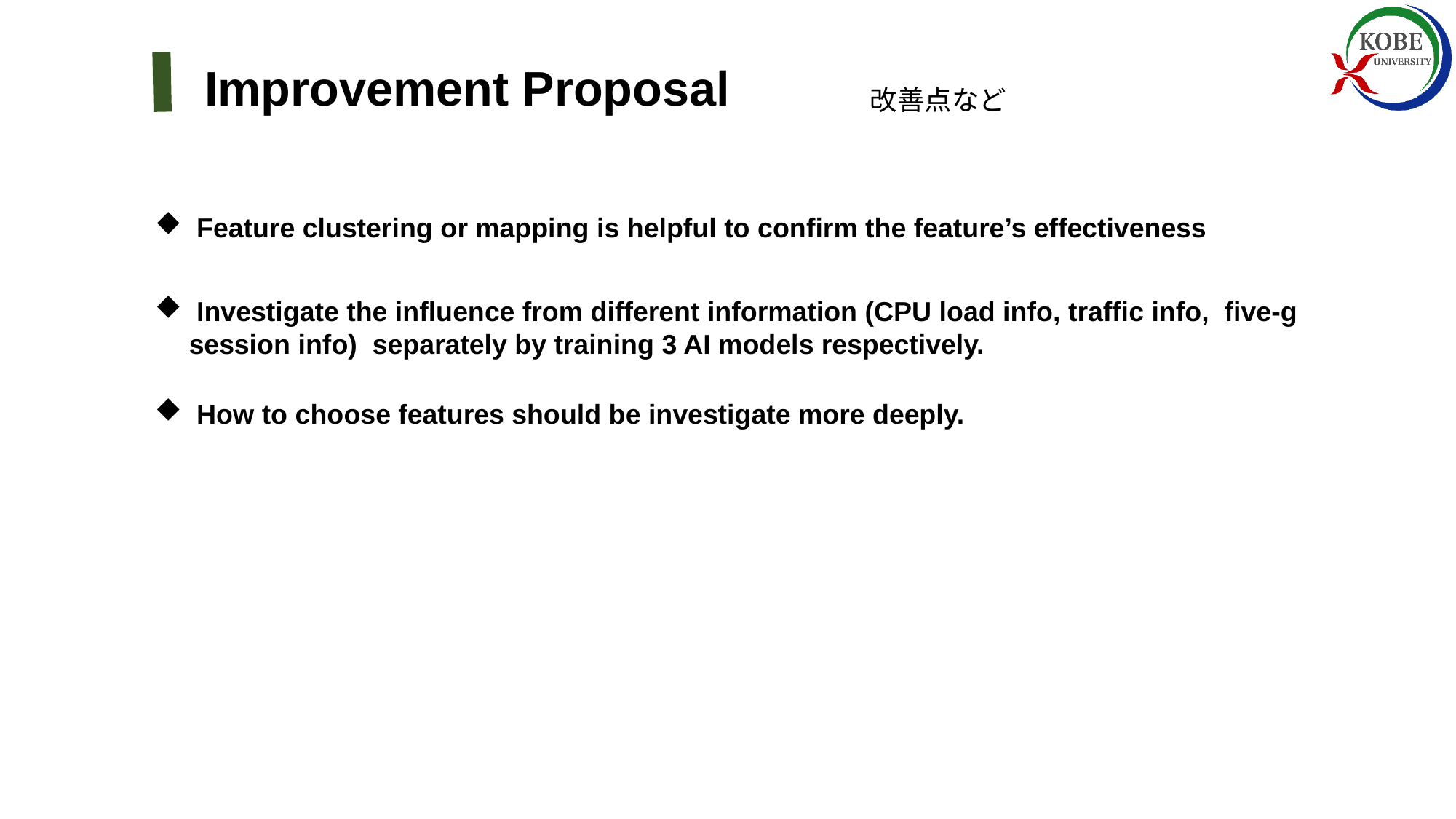

Improvement Proposal
改善点など
 Feature clustering or mapping is helpful to confirm the feature’s effectiveness
 Investigate the influence from different information (CPU load info, traffic info,  five-g session info)  separately by training 3 AI models respectively.
 How to choose features should be investigate more deeply.